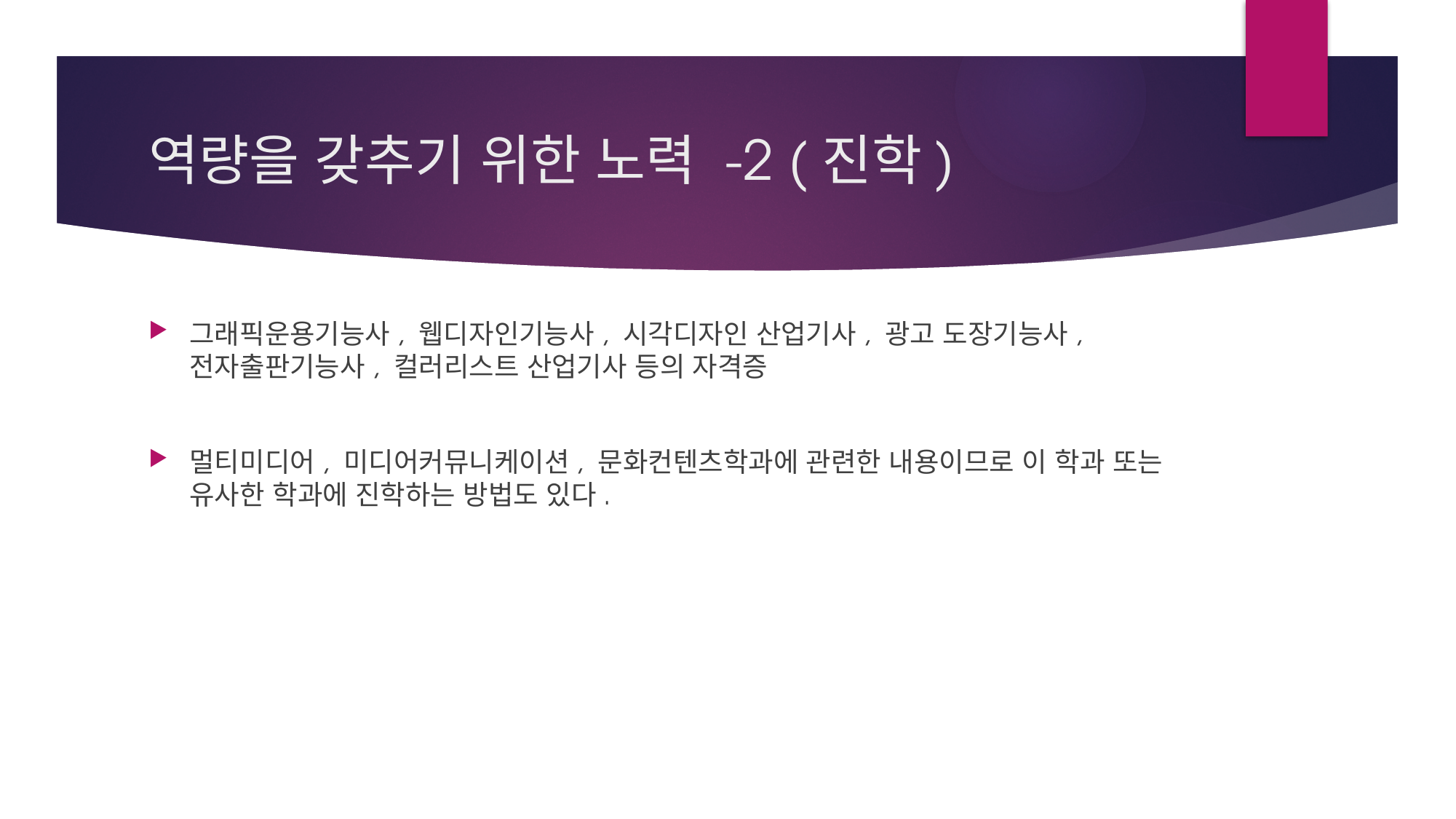

# 역량을 갖추기 위한 노력 -2 (진학)
그래픽운용기능사, 웹디자인기능사, 시각디자인 산업기사, 광고 도장기능사, 전자출판기능사, 컬러리스트 산업기사 등의 자격증

멀티미디어, 미디어커뮤니케이션, 문화컨텐츠학과에 관련한 내용이므로 이 학과 또는 유사한 학과에 진학하는 방법도 있다.